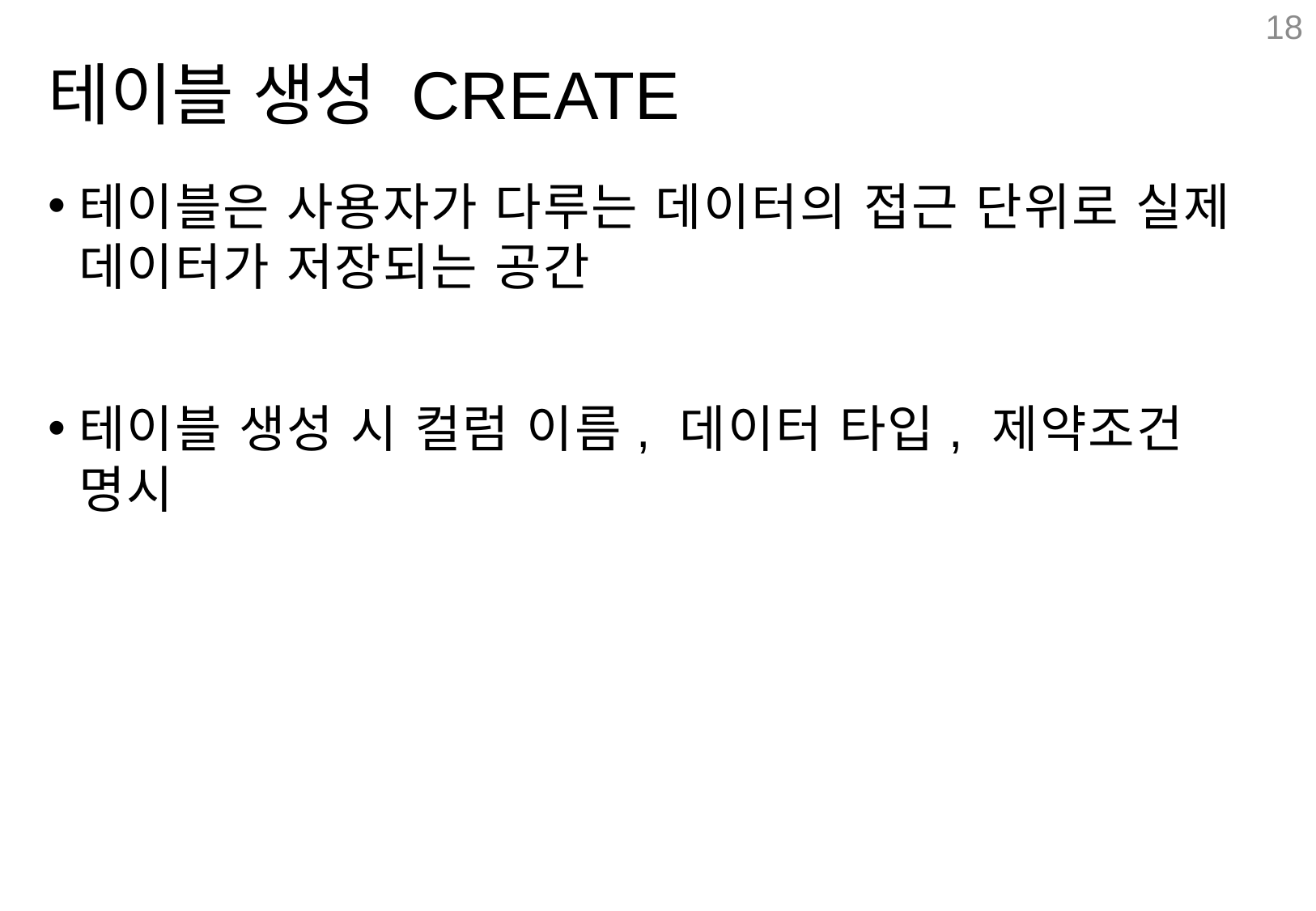

18
# 테이블 생성 CREATE
테이블은 사용자가 다루는 데이터의 접근 단위로 실제 데이터가 저장되는 공간

테이블 생성 시 컬럼 이름, 데이터 타입, 제약조건 명시